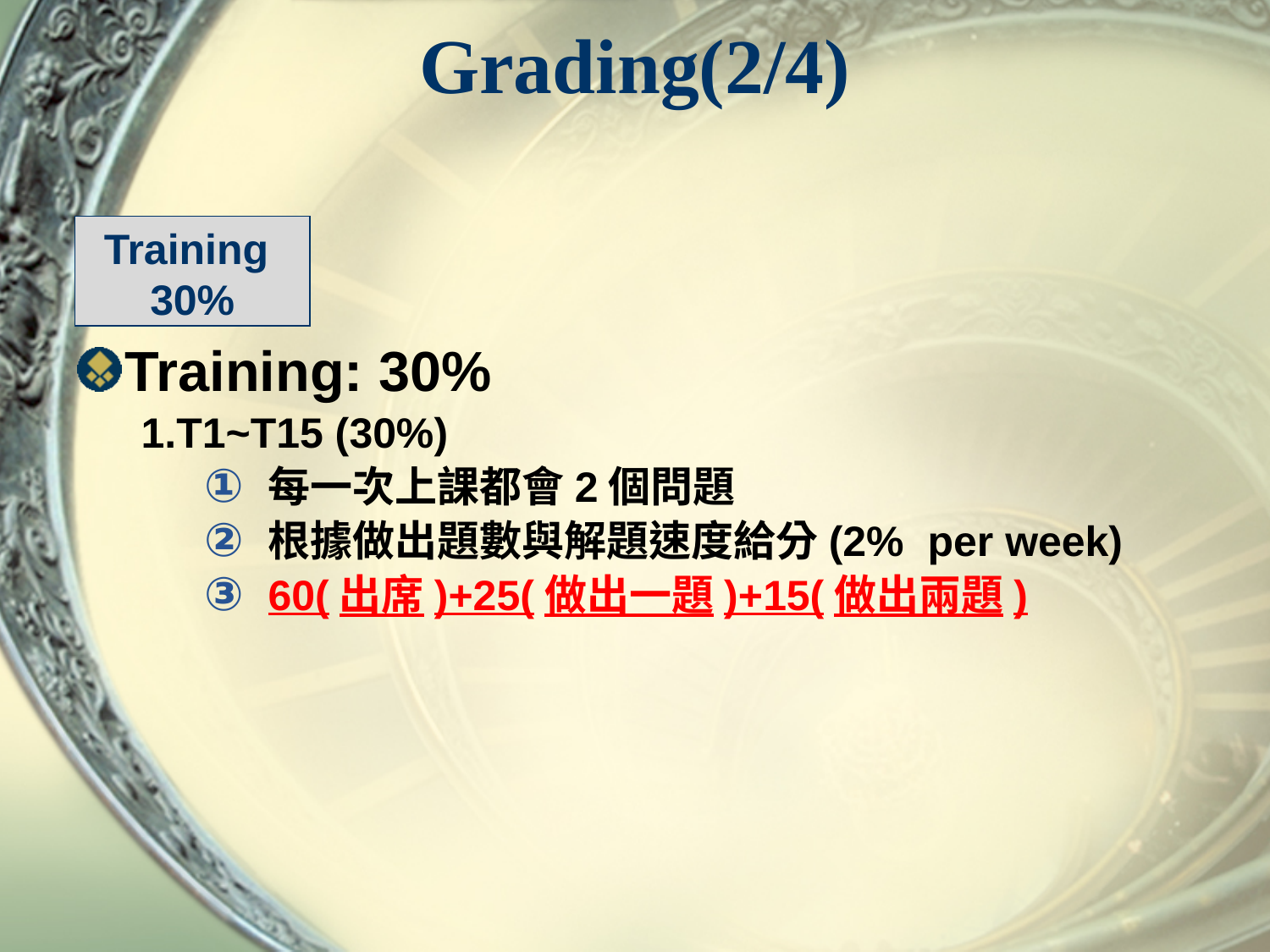

# Grading(2/4)
Training
30%
Training: 30%
1.T1~T15 (30%)
每一次上課都會2個問題
根據做出題數與解題速度給分(2%  per week)
60(出席)+25(做出一題)+15(做出兩題)